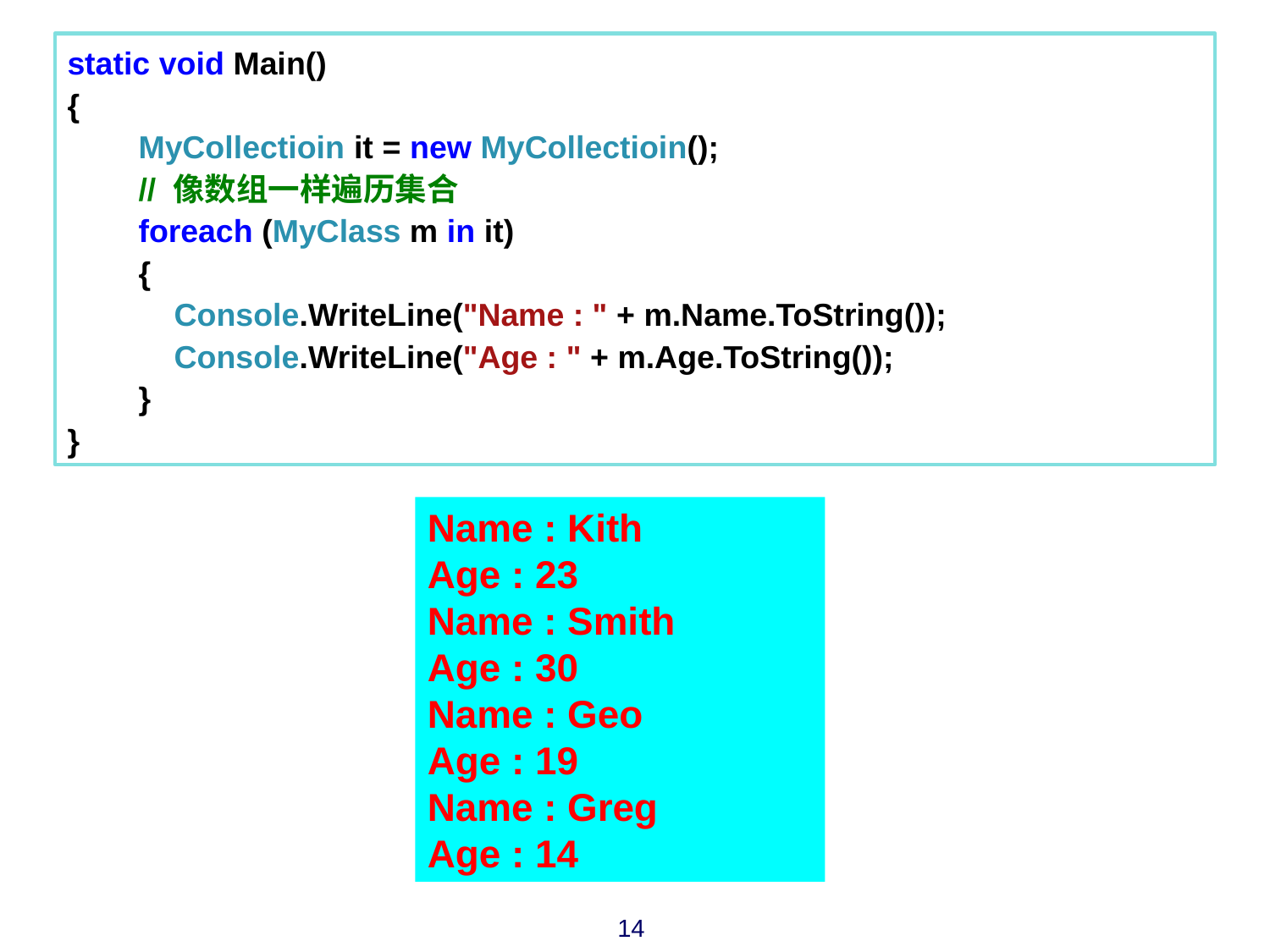

static void Main()
{
        MyCollectioin it = new MyCollectioin();
        // 像数组一样遍历集合
        foreach (MyClass m in it)
        {
            Console.WriteLine("Name : " + m.Name.ToString());
            Console.WriteLine("Age : " + m.Age.ToString());
        }
}
Name : Kith
Age : 23
Name : Smith
Age : 30
Name : Geo
Age : 19
Name : Greg
Age : 14
14